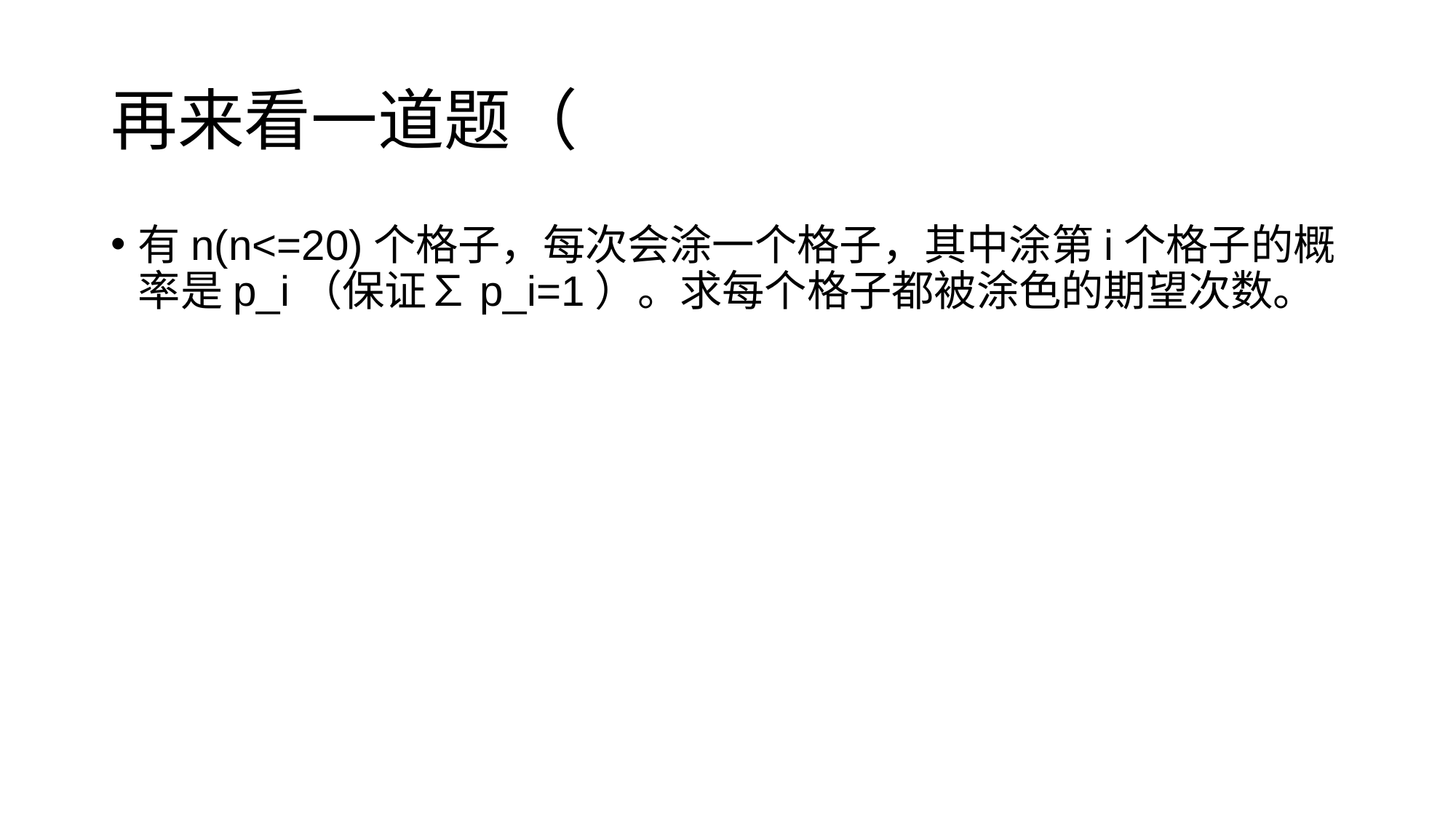

# 再来看一道题（
有n(n<=20)个格子，每次会涂一个格子，其中涂第i个格子的概率是p_i（保证∑p_i=1）。求每个格子都被涂色的期望次数。